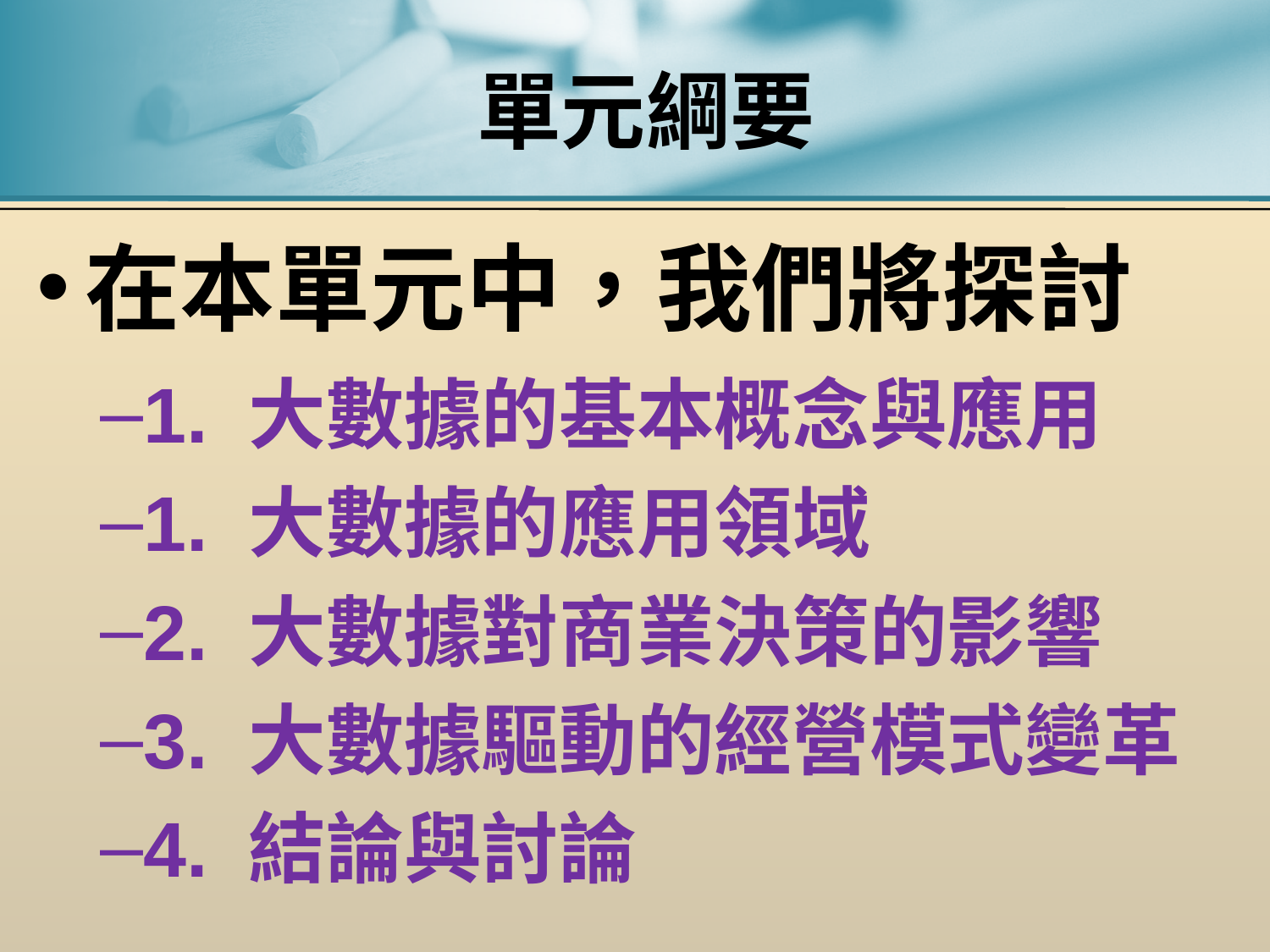

# 單元綱要
在本單元中，我們將探討
1. 大數據的基本概念與應用
1. 大數據的應用領域
2. 大數據對商業決策的影響
3. 大數據驅動的經營模式變革
4. 結論與討論